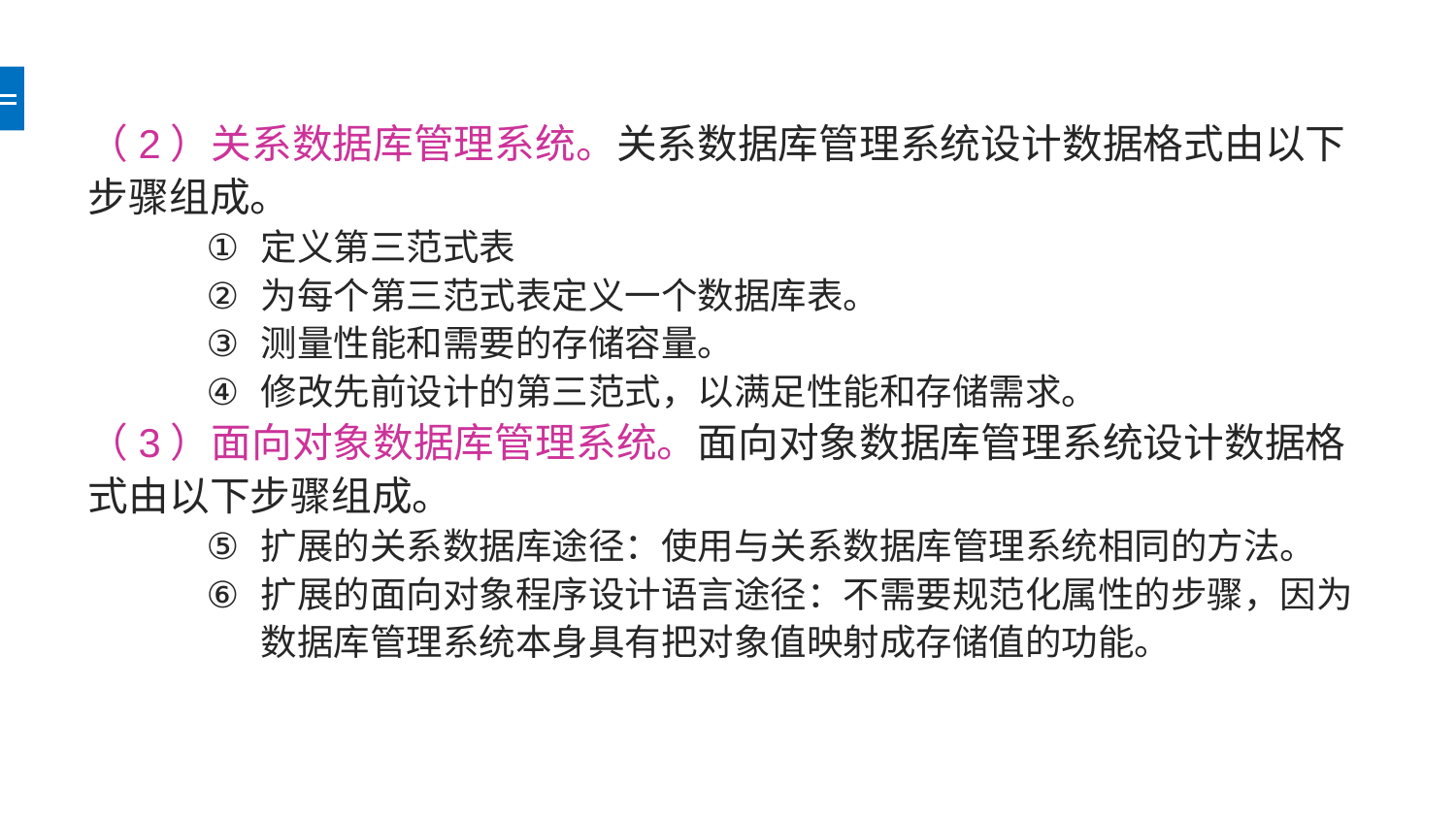

（2）关系数据库管理系统。关系数据库管理系统设计数据格式由以下步骤组成。
定义第三范式表
为每个第三范式表定义一个数据库表。
测量性能和需要的存储容量。
修改先前设计的第三范式，以满足性能和存储需求。
（3）面向对象数据库管理系统。面向对象数据库管理系统设计数据格式由以下步骤组成。
扩展的关系数据库途径：使用与关系数据库管理系统相同的方法。
扩展的面向对象程序设计语言途径：不需要规范化属性的步骤，因为数据库管理系统本身具有把对象值映射成存储值的功能。